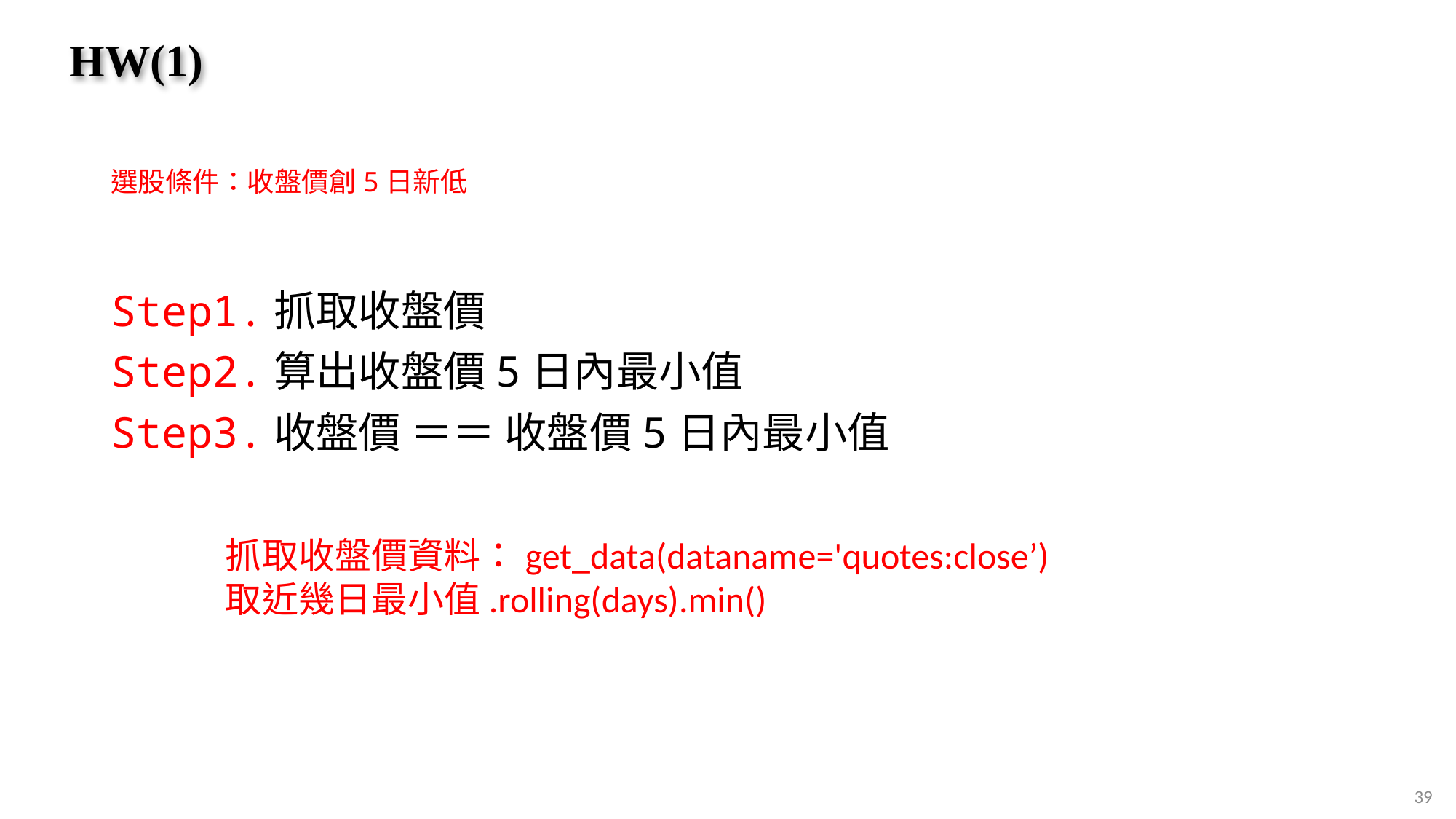

# HW(1)
選股條件：收盤價創5日新低

Step1.抓取收盤價
Step2.算出收盤價5日內最小值
Step3.收盤價 ＝＝ 收盤價5日內最小值

抓取收盤價資料：get_data(dataname='quotes:close’)
取近幾日最小值.rolling(days).min()

39